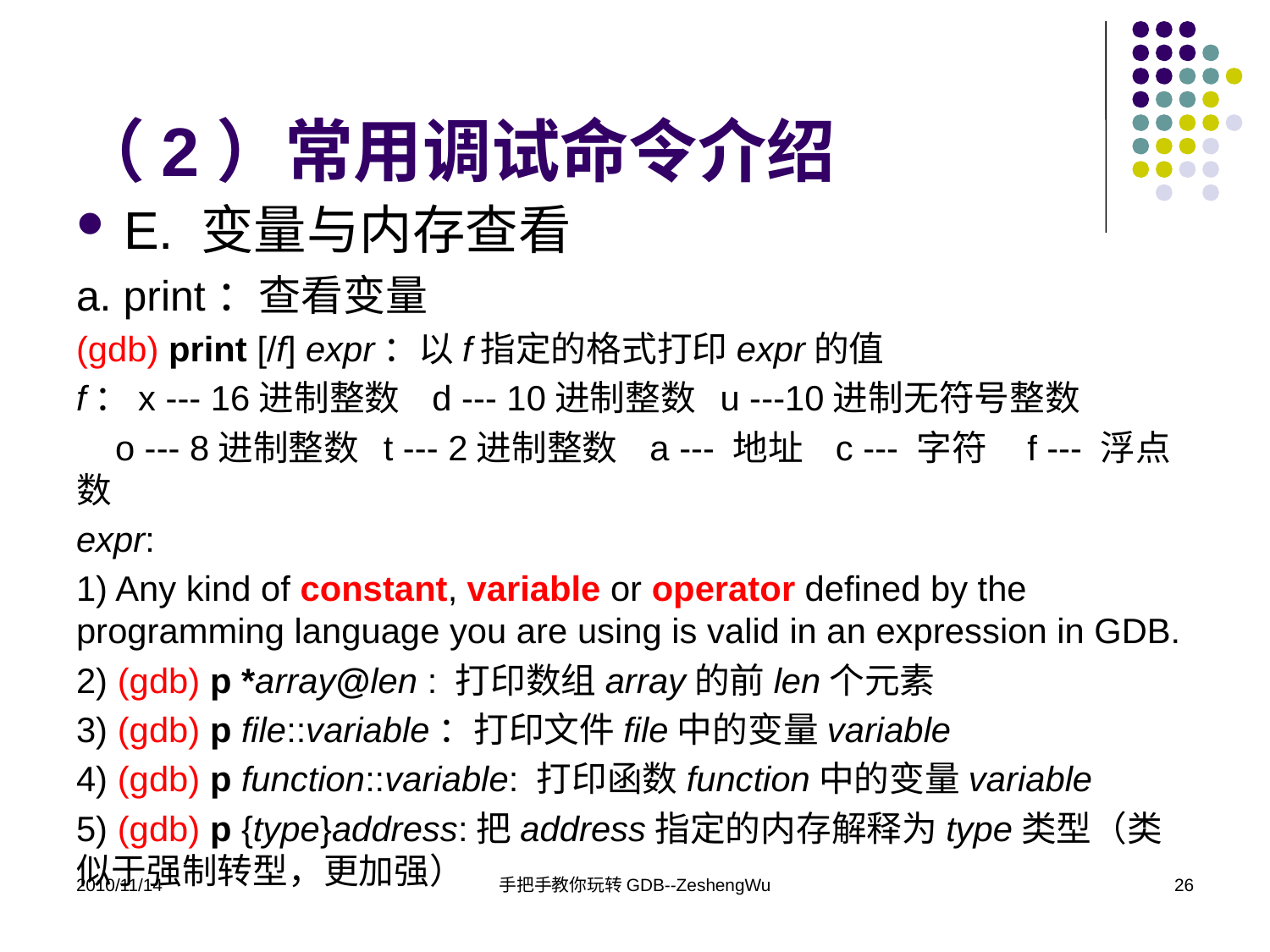

# （2）常用调试命令介绍
E. 变量与内存查看
a. print：查看变量
(gdb) print [/f] expr：以f指定的格式打印expr的值
f：x --- 16进制整数   d --- 10进制整数  u ---10进制无符号整数
    o --- 8进制整数  t --- 2进制整数   a --- 地址   c --- 字符    f --- 浮点数
expr:
1) Any kind of constant, variable or operator defined by the programming language you are using is valid in an expression in GDB.
2) (gdb) p *array@len : 打印数组array的前len个元素
3) (gdb) p file::variable：打印文件file中的变量variable
4) (gdb) p function::variable: 打印函数function中的变量variable
5) (gdb) p {type}address:把address指定的内存解释为type类型（类似于强制转型，更加强）
2010/11/14
手把手教你玩转GDB--ZeshengWu
26